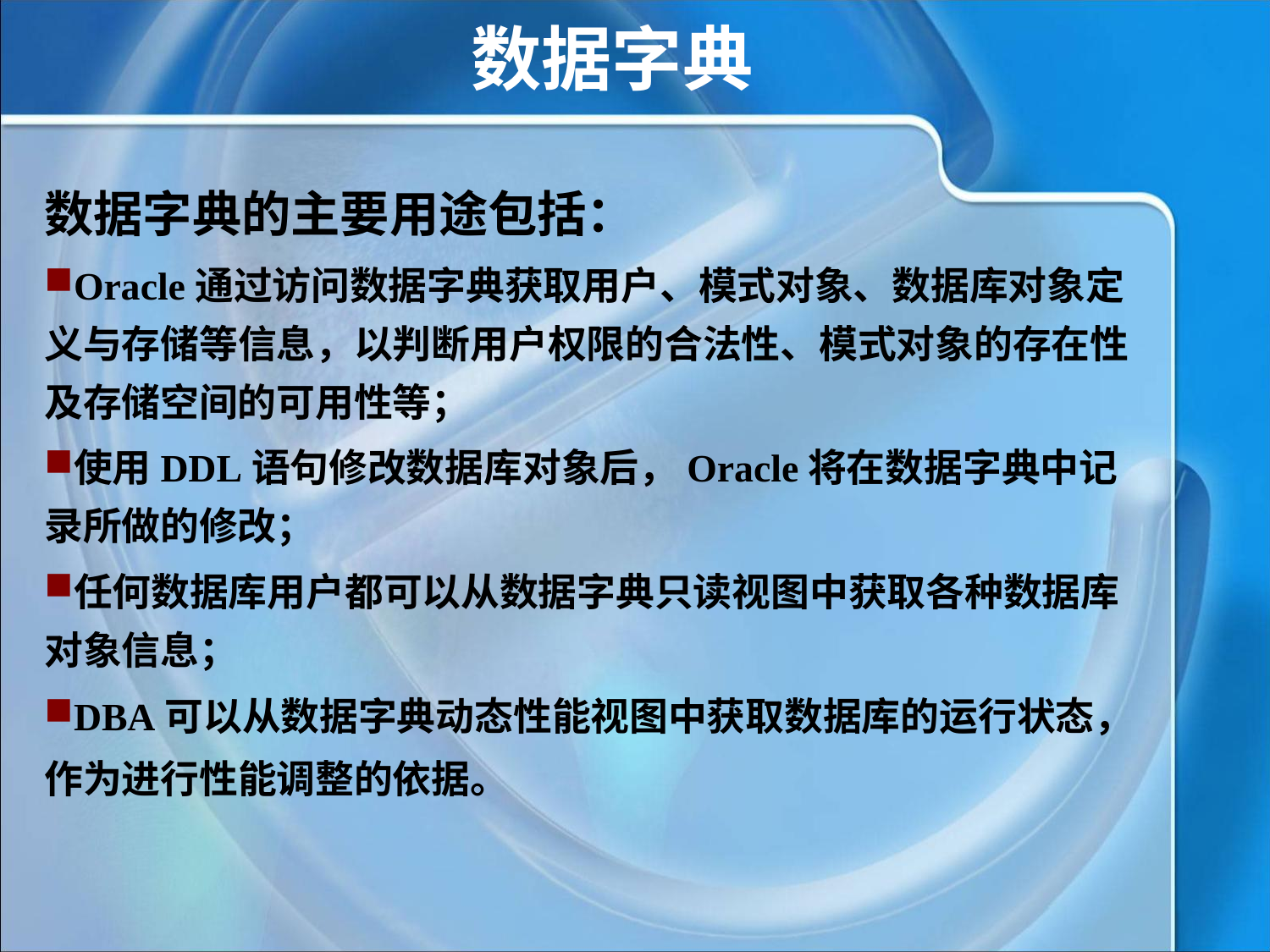

数据字典
数据字典的主要用途包括：
Oracle通过访问数据字典获取用户、模式对象、数据库对象定义与存储等信息，以判断用户权限的合法性、模式对象的存在性及存储空间的可用性等；
使用DDL语句修改数据库对象后，Oracle将在数据字典中记录所做的修改；
任何数据库用户都可以从数据字典只读视图中获取各种数据库对象信息；
DBA可以从数据字典动态性能视图中获取数据库的运行状态，作为进行性能调整的依据。